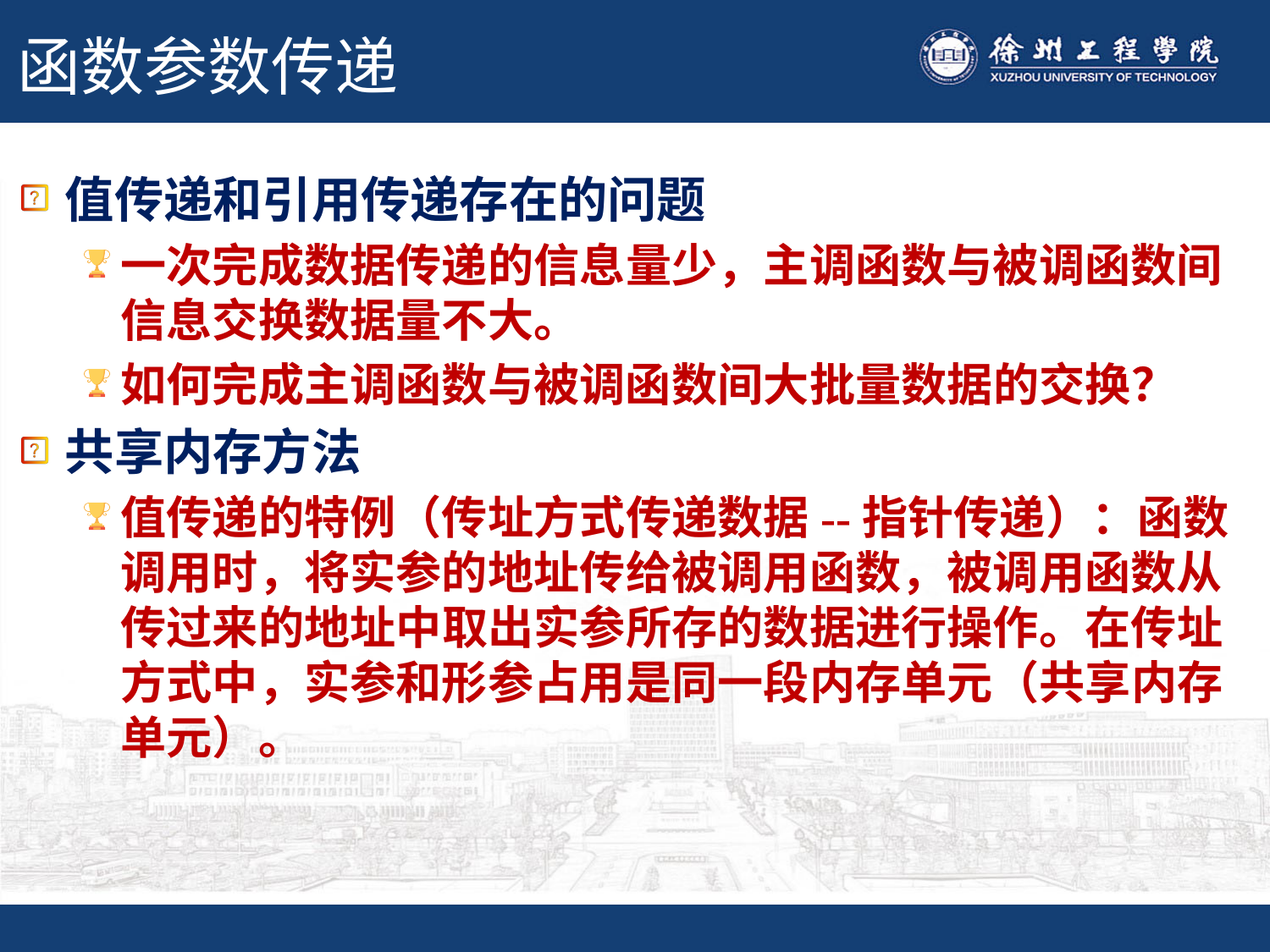

# 函数参数传递
值传递和引用传递存在的问题
一次完成数据传递的信息量少，主调函数与被调函数间信息交换数据量不大。
如何完成主调函数与被调函数间大批量数据的交换？
共享内存方法
值传递的特例（传址方式传递数据--指针传递）：函数调用时，将实参的地址传给被调用函数，被调用函数从传过来的地址中取出实参所存的数据进行操作。在传址方式中，实参和形参占用是同一段内存单元（共享内存单元）。